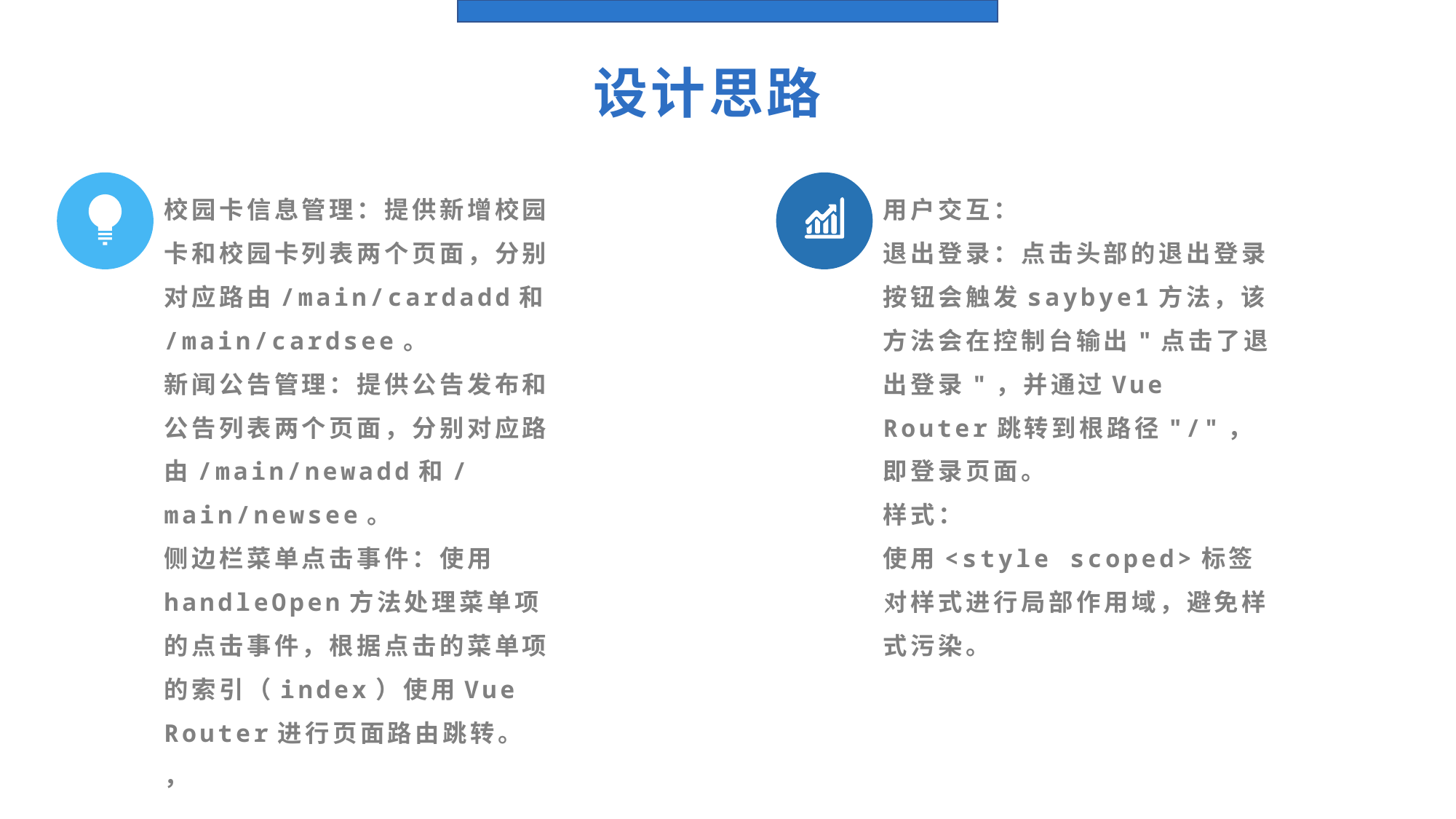

设计思路

校园卡信息管理：提供新增校园卡和校园卡列表两个页面，分别对应路由/main/cardadd和/main/cardsee。
新闻公告管理：提供公告发布和公告列表两个页面，分别对应路由/main/newadd和/main/newsee。
侧边栏菜单点击事件：使用handleOpen方法处理菜单项的点击事件，根据点击的菜单项的索引（index）使用Vue Router进行页面路由跳转。
，

用户交互：
退出登录：点击头部的退出登录按钮会触发saybye1方法，该方法会在控制台输出"点击了退出登录"，并通过Vue Router跳转到根路径"/"，即登录页面。
样式：
使用<style scoped>标签对样式进行局部作用域，避免样式污染。

输入内容
输入内容